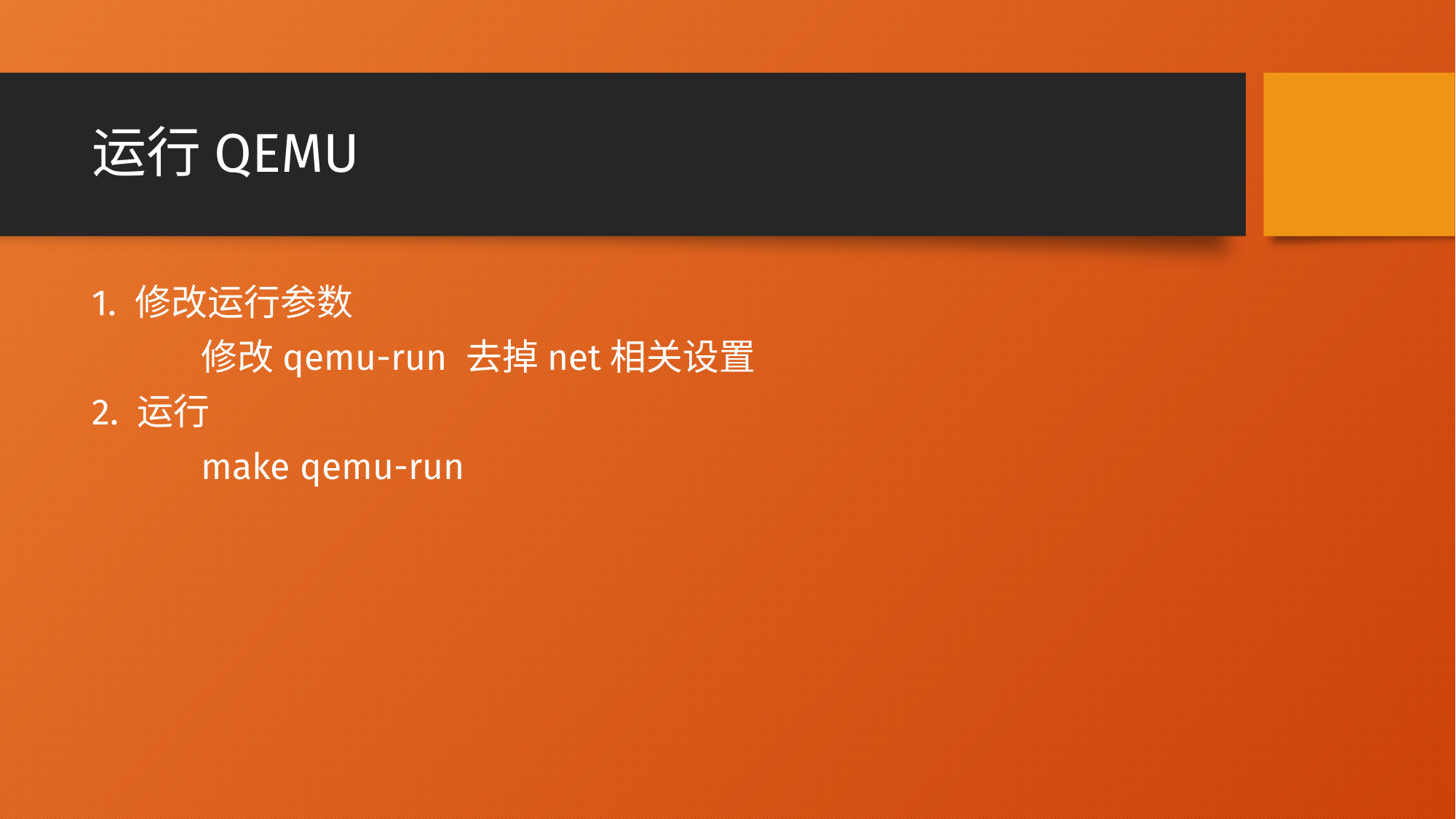

# 运行QEMU
1. 修改运行参数
	修改qemu-run 去掉net相关设置
2. 运行
	make qemu-run